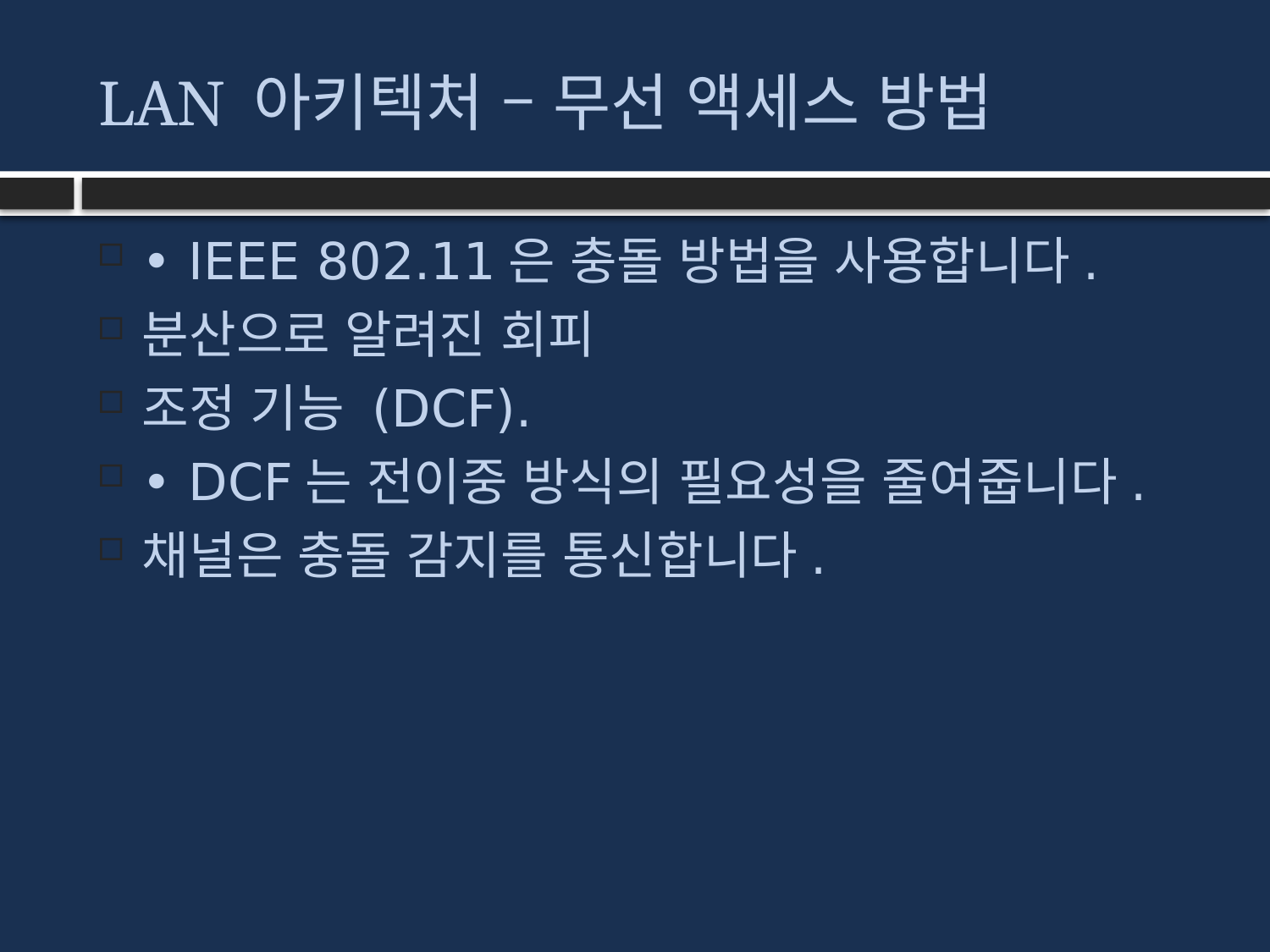

# LAN 아키텍처 – 무선 액세스 방법
• IEEE 802.11은 충돌 방법을 사용합니다.
분산으로 알려진 회피
조정 기능 (DCF).
• DCF는 전이중 방식의 필요성을 줄여줍니다.
채널은 충돌 감지를 통신합니다.